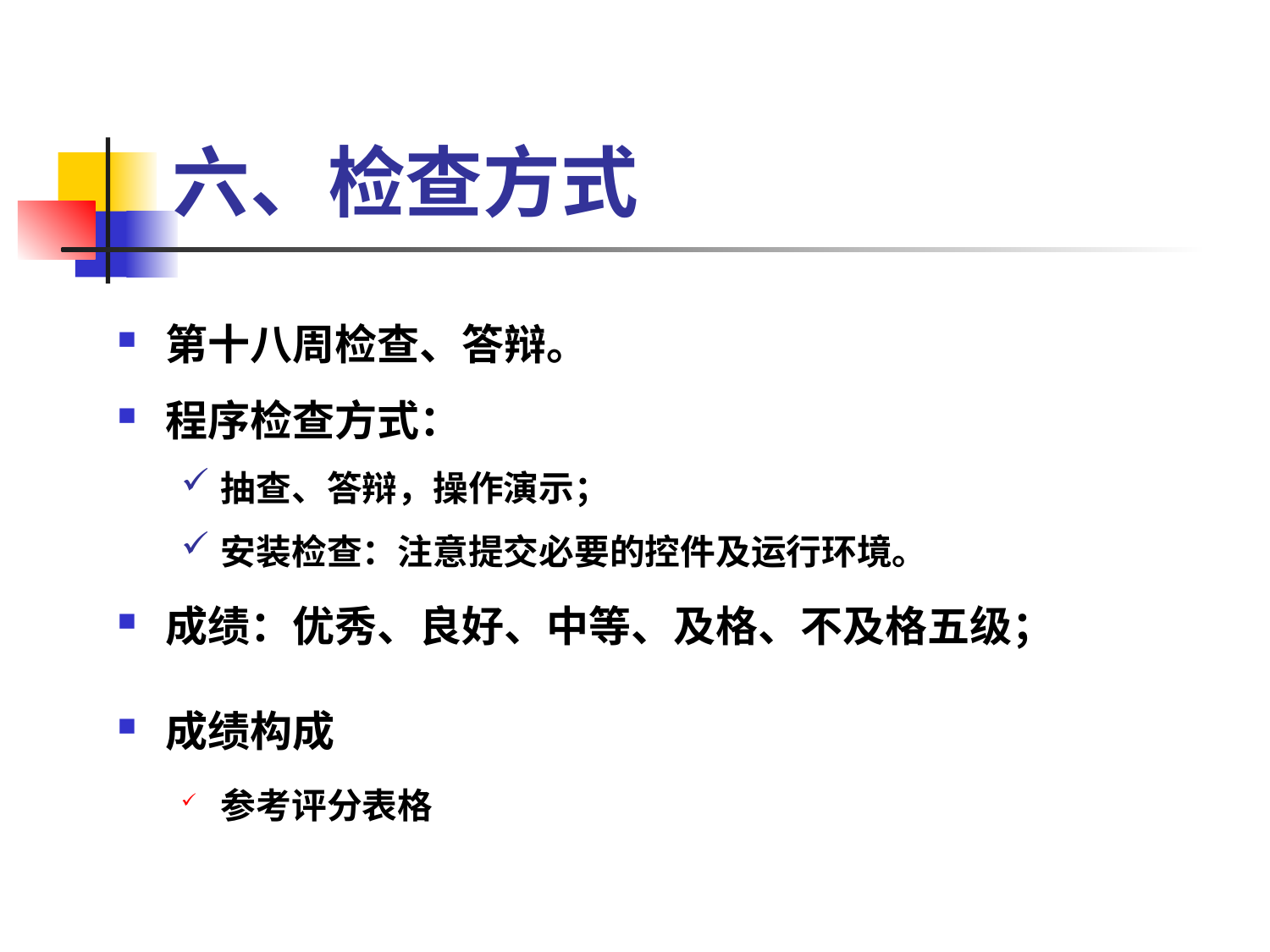

# 六、检查方式
第十八周检查、答辩。
程序检查方式：
抽查、答辩，操作演示；
安装检查：注意提交必要的控件及运行环境。

成绩：优秀、良好、中等、及格、不及格五级；

成绩构成
参考评分表格
12